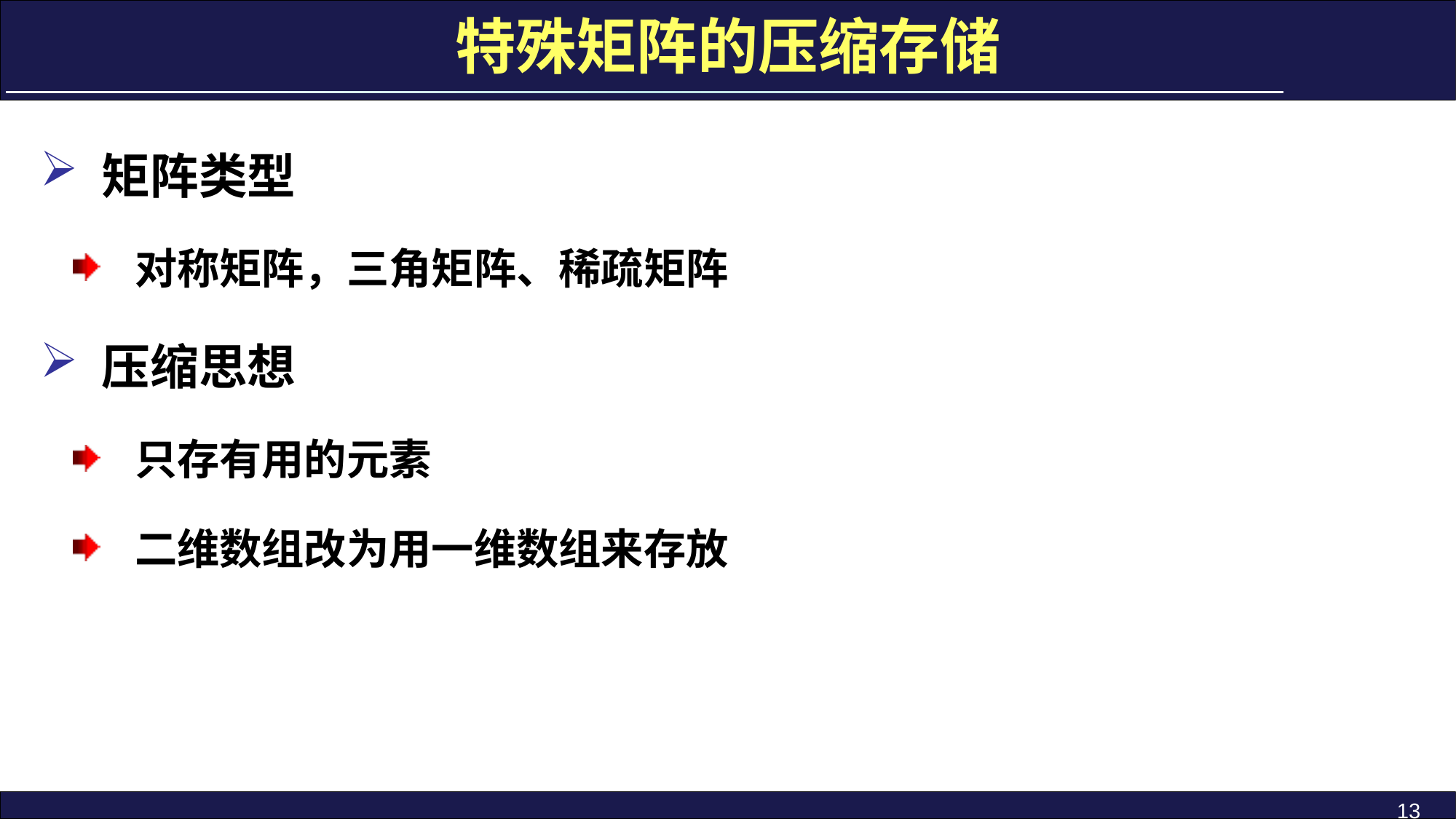

# 特殊矩阵的压缩存储
矩阵类型
对称矩阵，三角矩阵、稀疏矩阵
压缩思想
只存有用的元素
二维数组改为用一维数组来存放
13